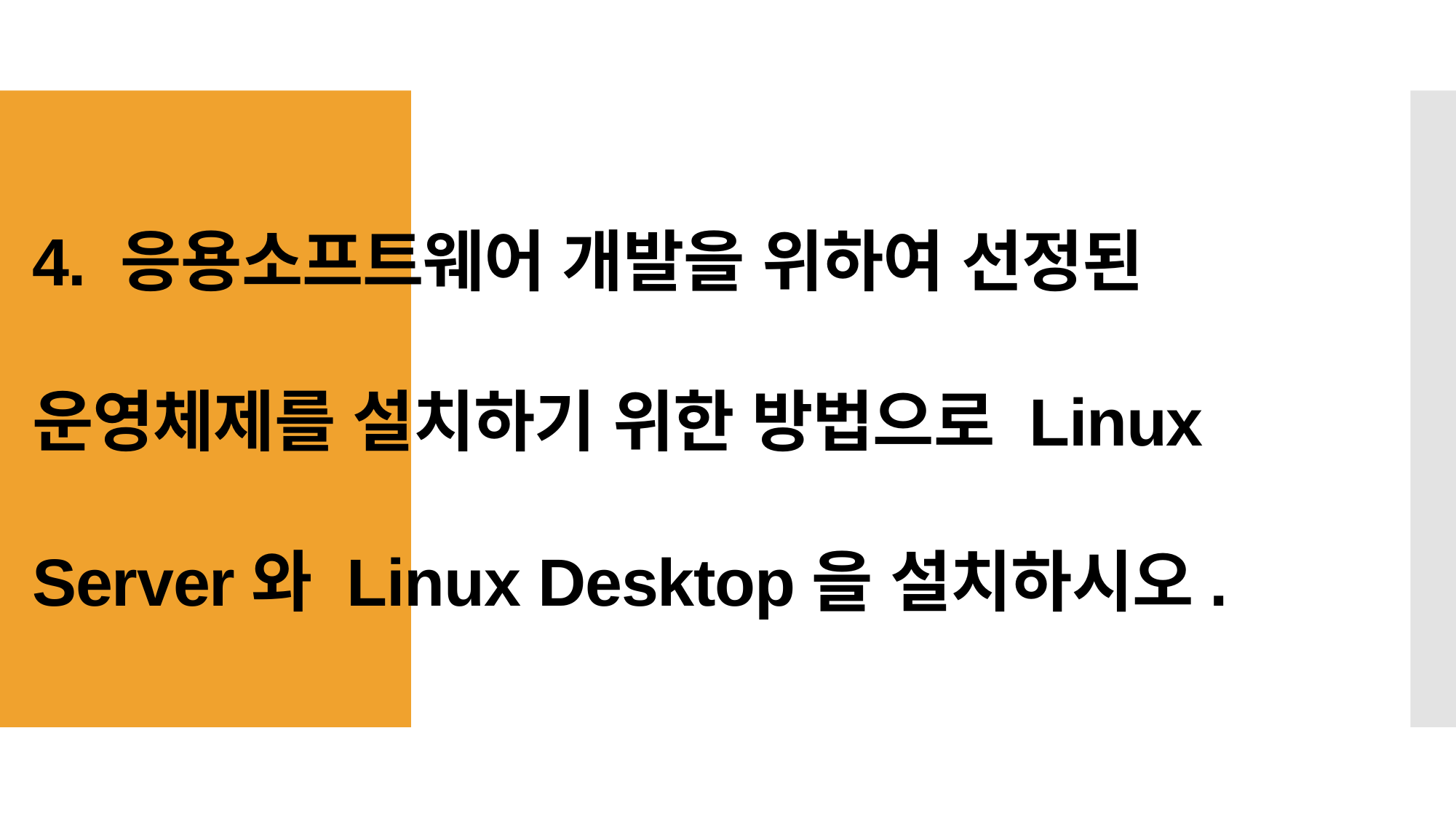

# 4. 응용소프트웨어 개발을 위하여 선정된 운영체제를 설치하기 위한 방법으로 Linux Server와 Linux Desktop을 설치하시오.